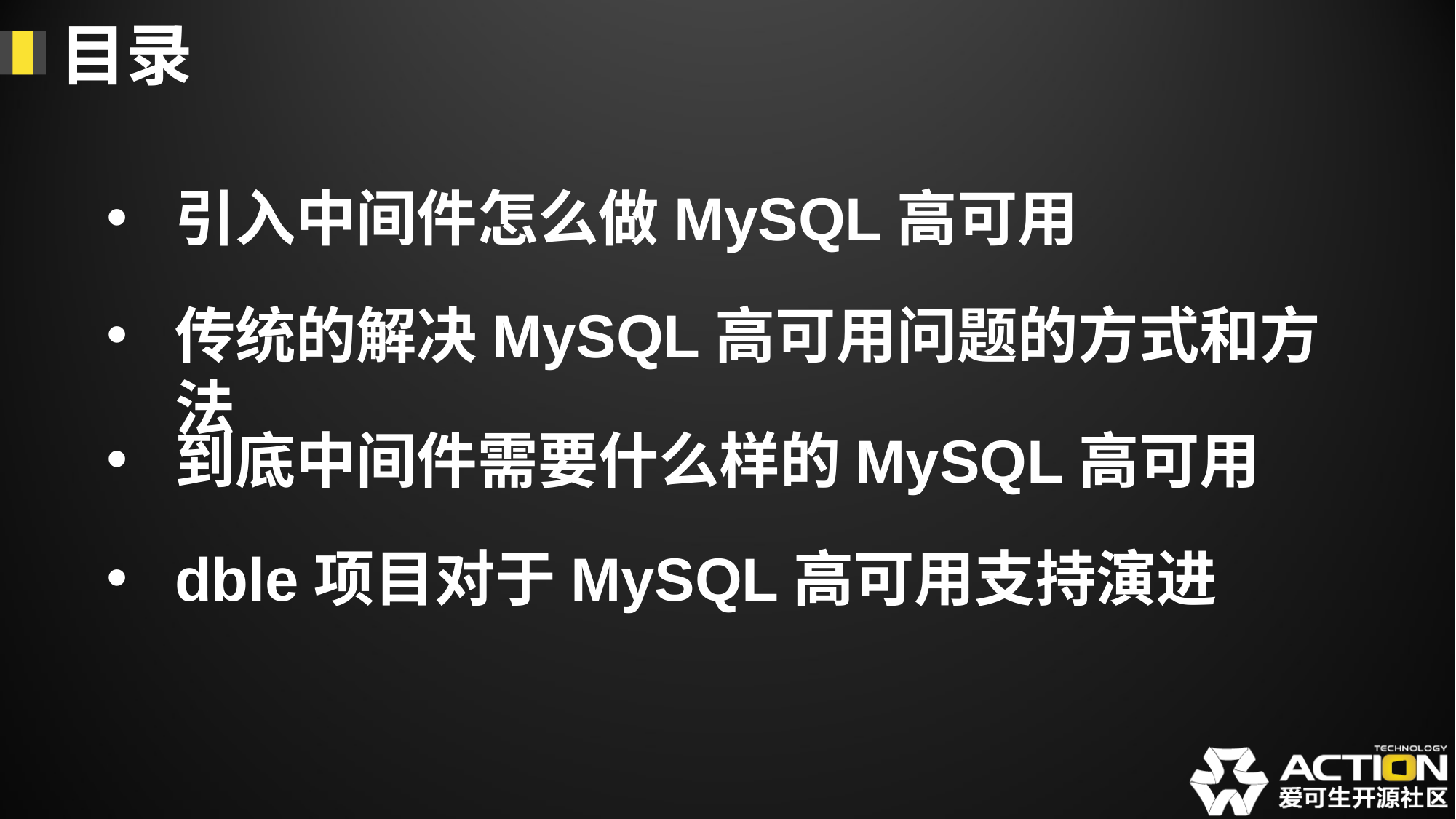

目录
引入中间件怎么做MySQL高可用
传统的解决MySQL高可用问题的方式和方法
到底中间件需要什么样的MySQL高可用
dble项目对于MySQL高可用支持演进